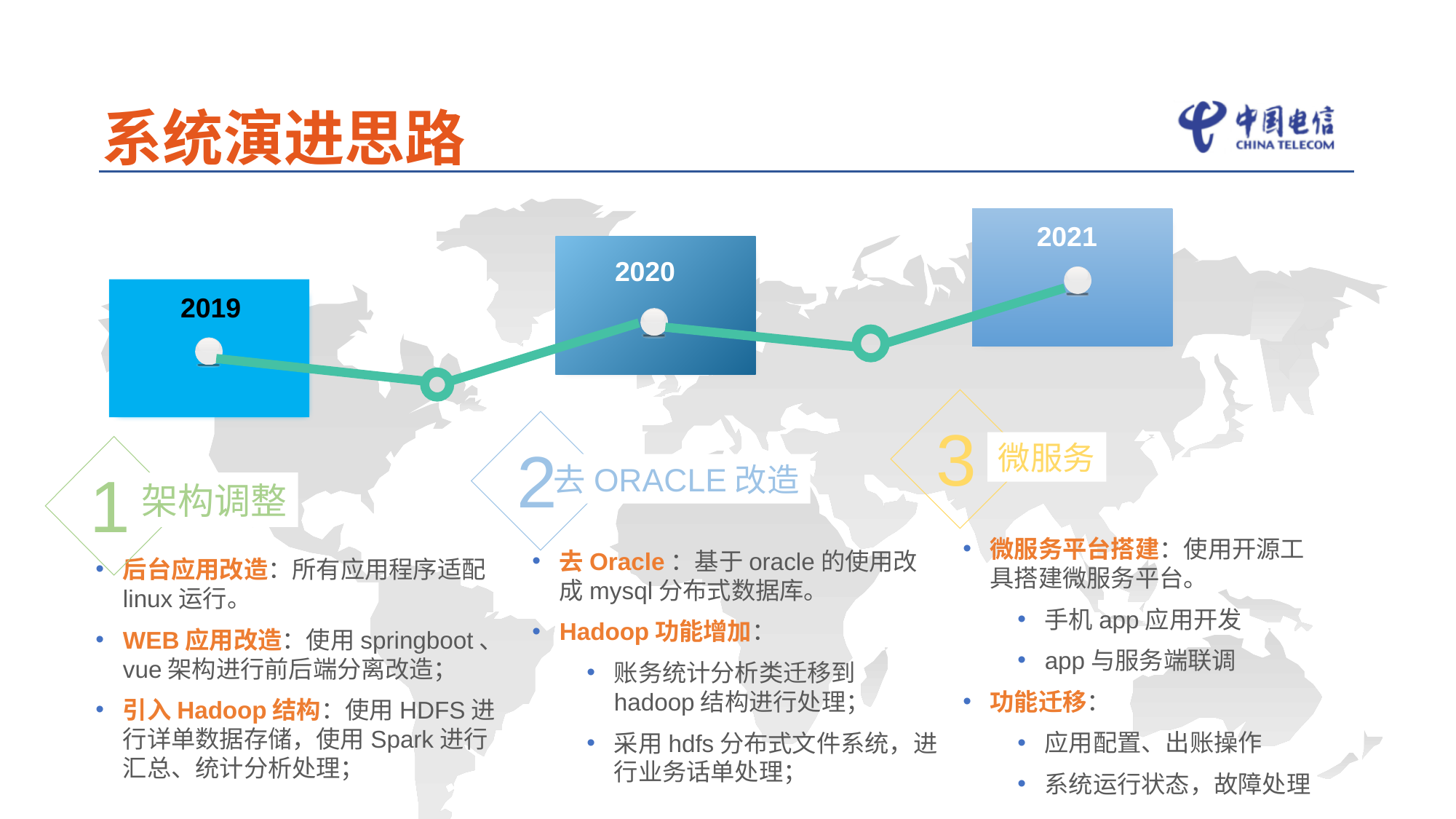

系统演进思路

2021

2020

2019

3
微服务

2
去ORACLE改造

1
架构调整
后台应用改造：所有应用程序适配linux运行。
WEB应用改造：使用springboot、vue架构进行前后端分离改造；
引入Hadoop结构：使用HDFS进行详单数据存储，使用Spark进行汇总、统计分析处理；
微服务平台搭建：使用开源工具搭建微服务平台。
手机app应用开发
app与服务端联调
功能迁移：
应用配置、出账操作
系统运行状态，故障处理

去Oracle：基于oracle的使用改成mysql分布式数据库。
Hadoop功能增加：
账务统计分析类迁移到hadoop结构进行处理；
采用hdfs分布式文件系统，进行业务话单处理；